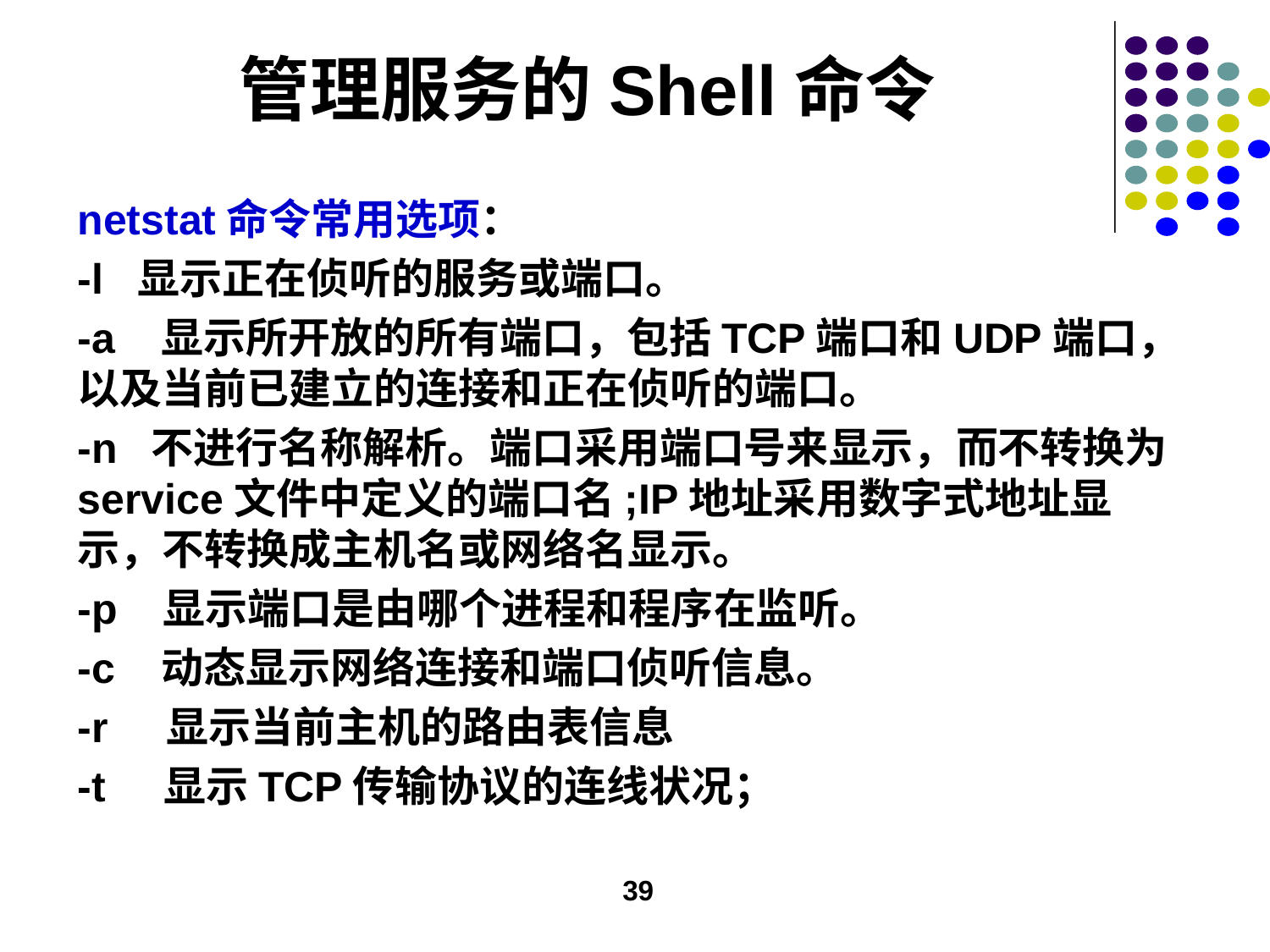

# 管理服务的Shell命令
netstat命令常用选项：
-l  显示正在侦听的服务或端口。
-a   显示所开放的所有端口，包括TCP端口和UDP端口，以及当前已建立的连接和正在侦听的端口。
-n  不进行名称解析。端口采用端口号来显示，而不转换为service文件中定义的端口名;IP地址采用数字式地址显示，不转换成主机名或网络名显示。
-p   显示端口是由哪个进程和程序在监听。
-c   动态显示网络连接和端口侦听信息。
-r    显示当前主机的路由表信息
-t    显示TCP传输协议的连线状况；

39